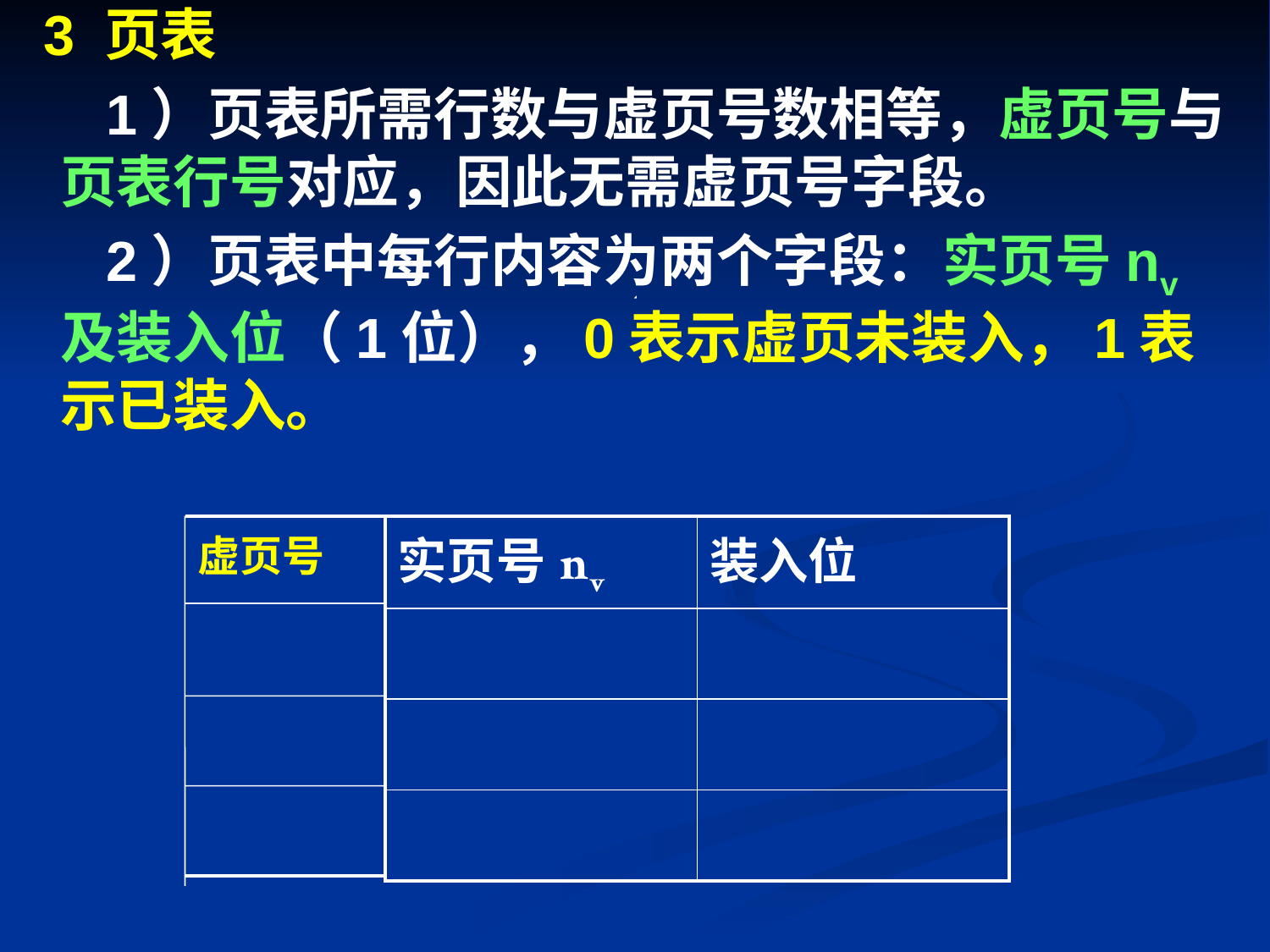

# 3 页表
      1）页表所需行数与虚页号数相等，虚页号与页表行号对应，因此无需虚页号字段。
      2）页表中每行内容为两个字段：实页号nv及装入位（1位），0表示虚页未装入，1表示已装入。

| 虚页号 |
| --- |
|  |

| 实页号nv | 装入位 |
| --- | --- |
|  |  |
|  |  |
|  |  |